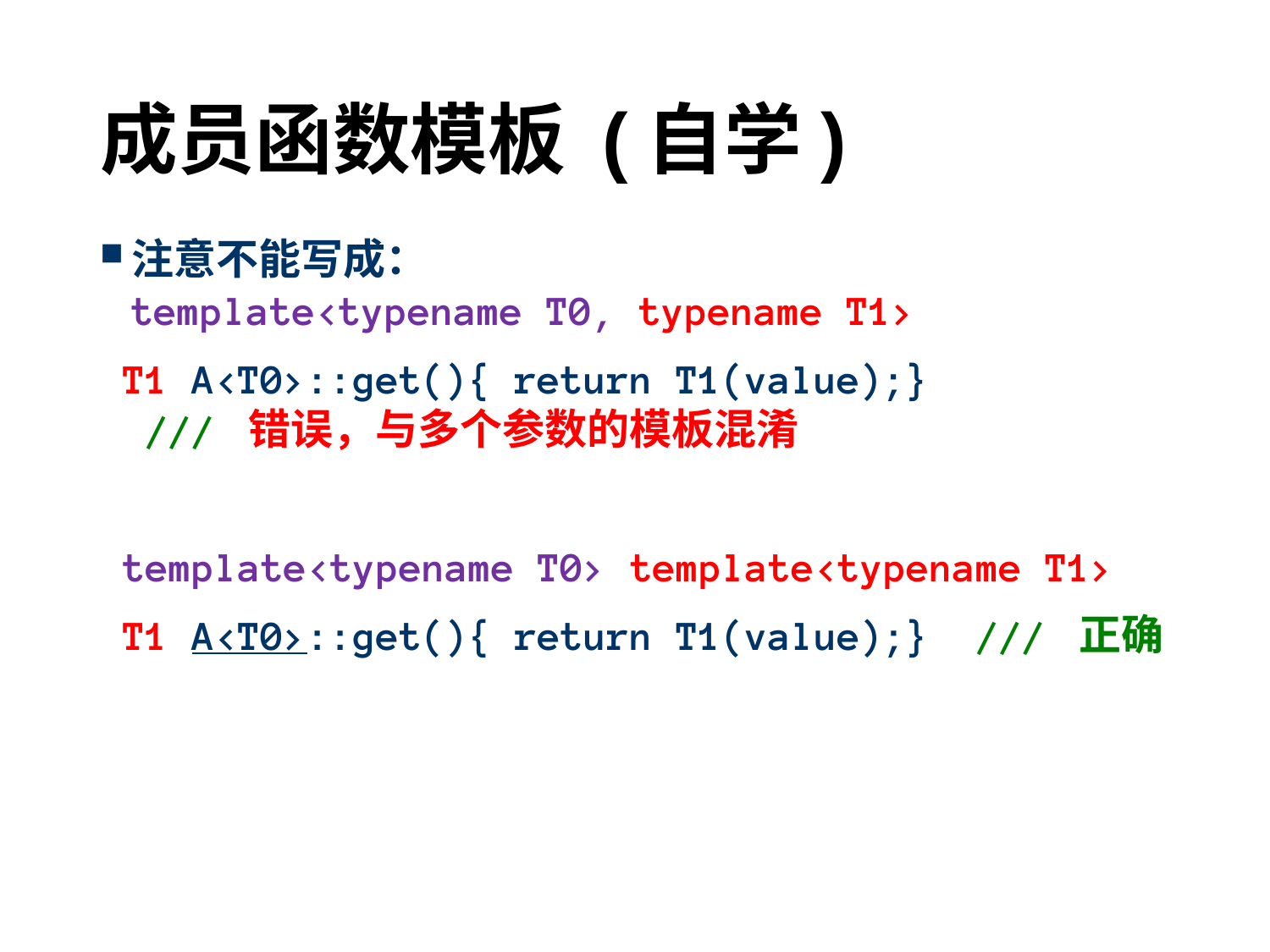

# 成员函数模板 (自学)
注意不能写成：
template<typename T0, typename T1>
 T1 A<T0>::get(){ return T1(value);}
  /// 错误，与多个参数的模板混淆

 template<typename T0> template<typename T1>
 T1 A<T0>::get(){ return T1(value);}  /// 正确